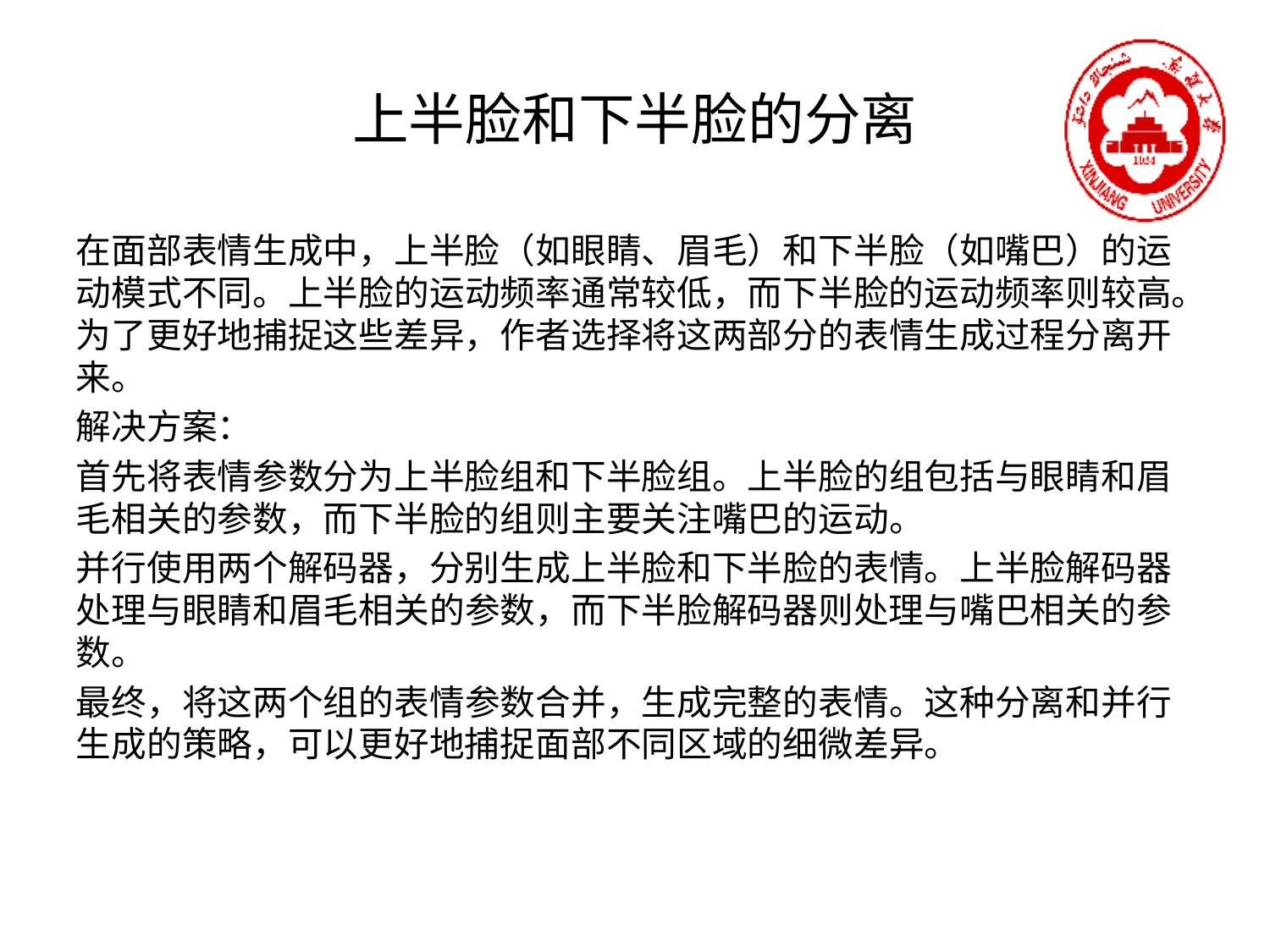

# 上半脸和下半脸的分离
在面部表情生成中，上半脸（如眼睛、眉毛）和下半脸（如嘴巴）的运动模式不同。上半脸的运动频率通常较低，而下半脸的运动频率则较高。为了更好地捕捉这些差异，作者选择将这两部分的表情生成过程分离开来。
解决方案：
首先将表情参数分为上半脸组和下半脸组。上半脸的组包括与眼睛和眉毛相关的参数，而下半脸的组则主要关注嘴巴的运动。
并行使用两个解码器，分别生成上半脸和下半脸的表情。上半脸解码器处理与眼睛和眉毛相关的参数，而下半脸解码器则处理与嘴巴相关的参数。
最终，将这两个组的表情参数合并，生成完整的表情。这种分离和并行生成的策略，可以更好地捕捉面部不同区域的细微差异。